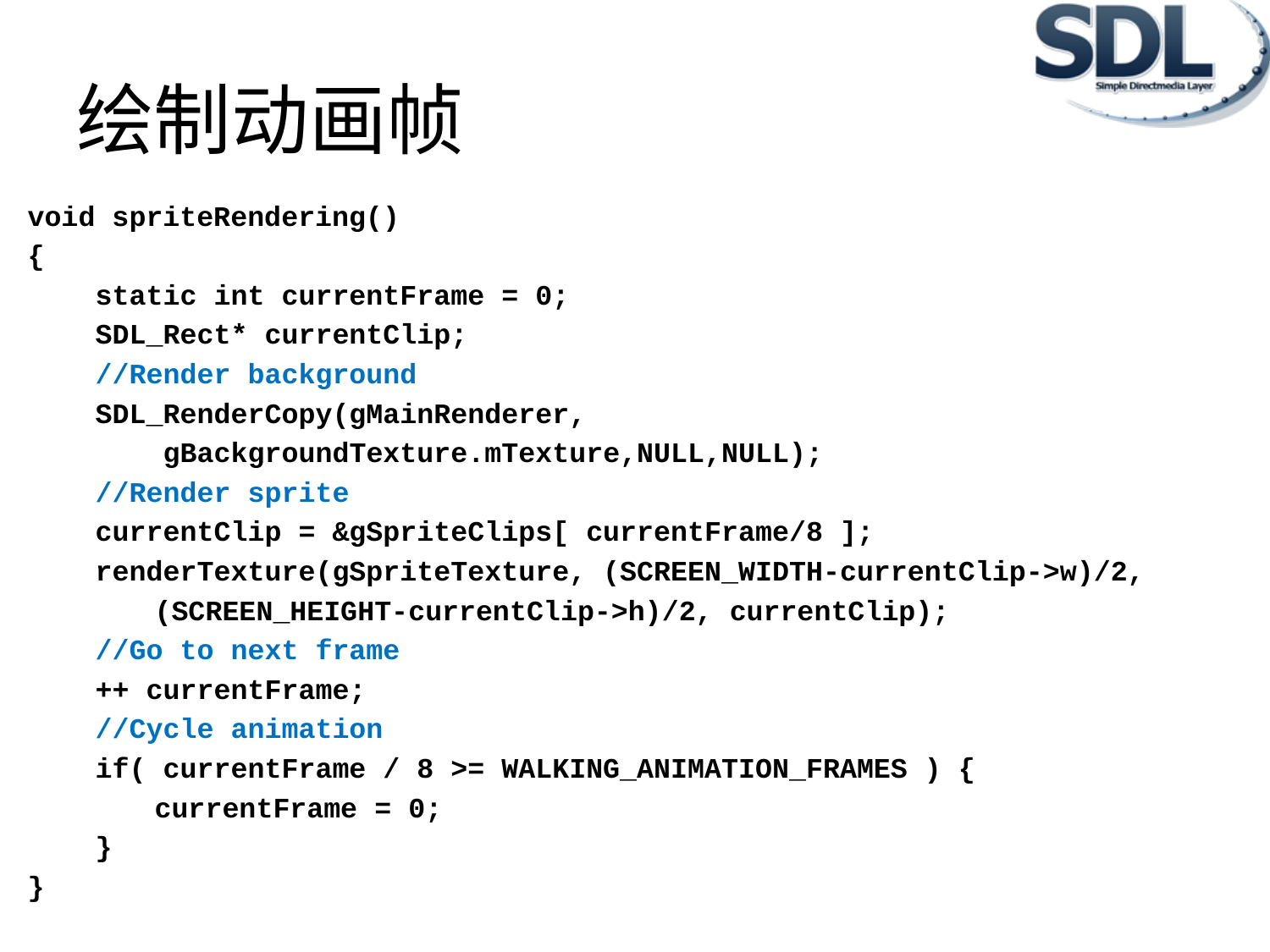

# 绘制动画帧
void spriteRendering()
{
    static int currentFrame = 0;
    SDL_Rect* currentClip;
    //Render background
    SDL_RenderCopy(gMainRenderer,
        gBackgroundTexture.mTexture,NULL,NULL);
    //Render sprite
    currentClip = &gSpriteClips[ currentFrame/8 ];
    renderTexture(gSpriteTexture, (SCREEN_WIDTH-currentClip->w)/2,
	(SCREEN_HEIGHT-currentClip->h)/2, currentClip);
    //Go to next frame
    ++ currentFrame;
    //Cycle animation
    if( currentFrame / 8 >= WALKING_ANIMATION_FRAMES ) {
	currentFrame = 0;
    }
}